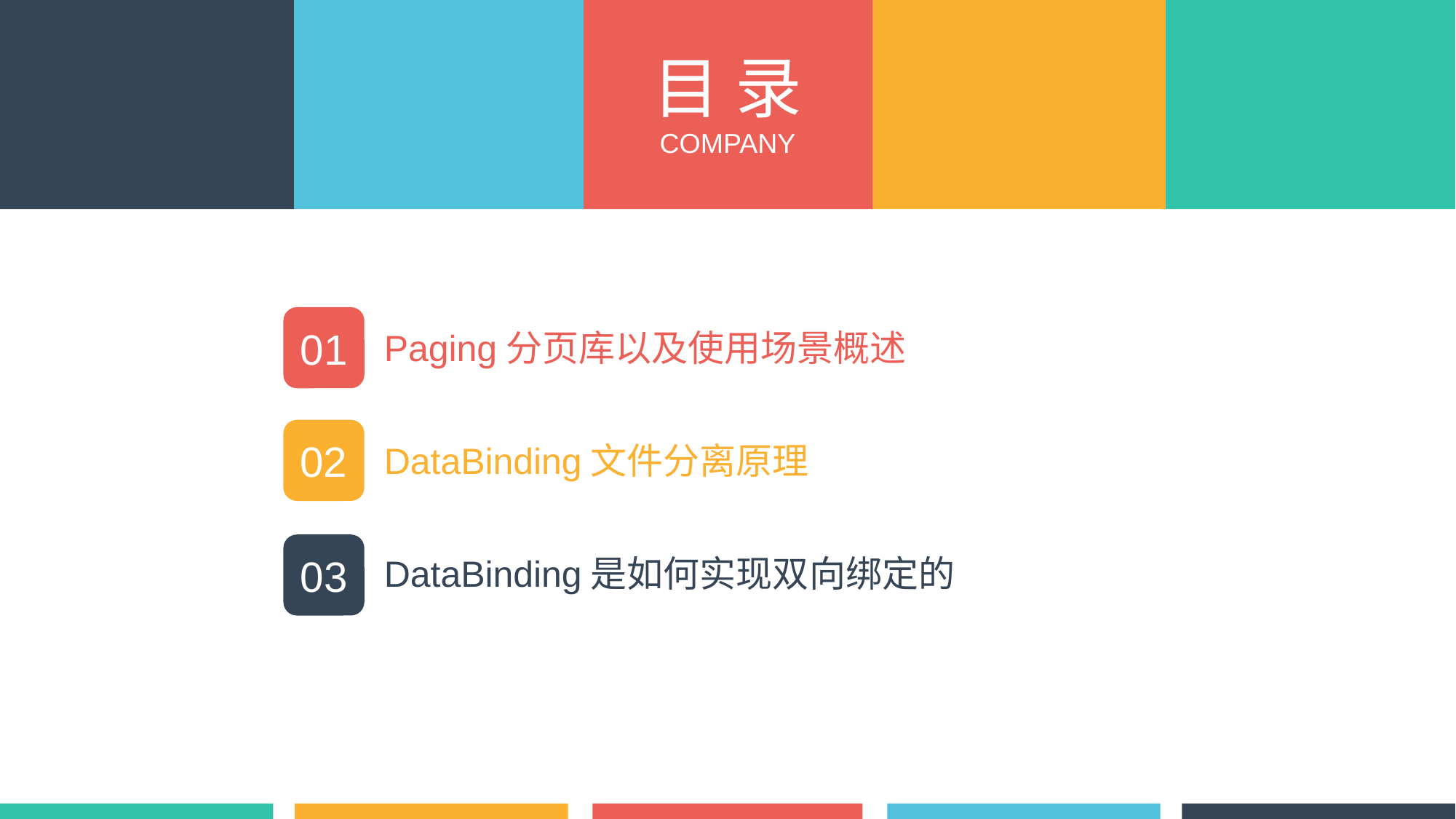

目 录
COMPANY
01
Paging分页库以及使用场景概述
02
DataBinding文件分离原理
03
DataBinding是如何实现双向绑定的